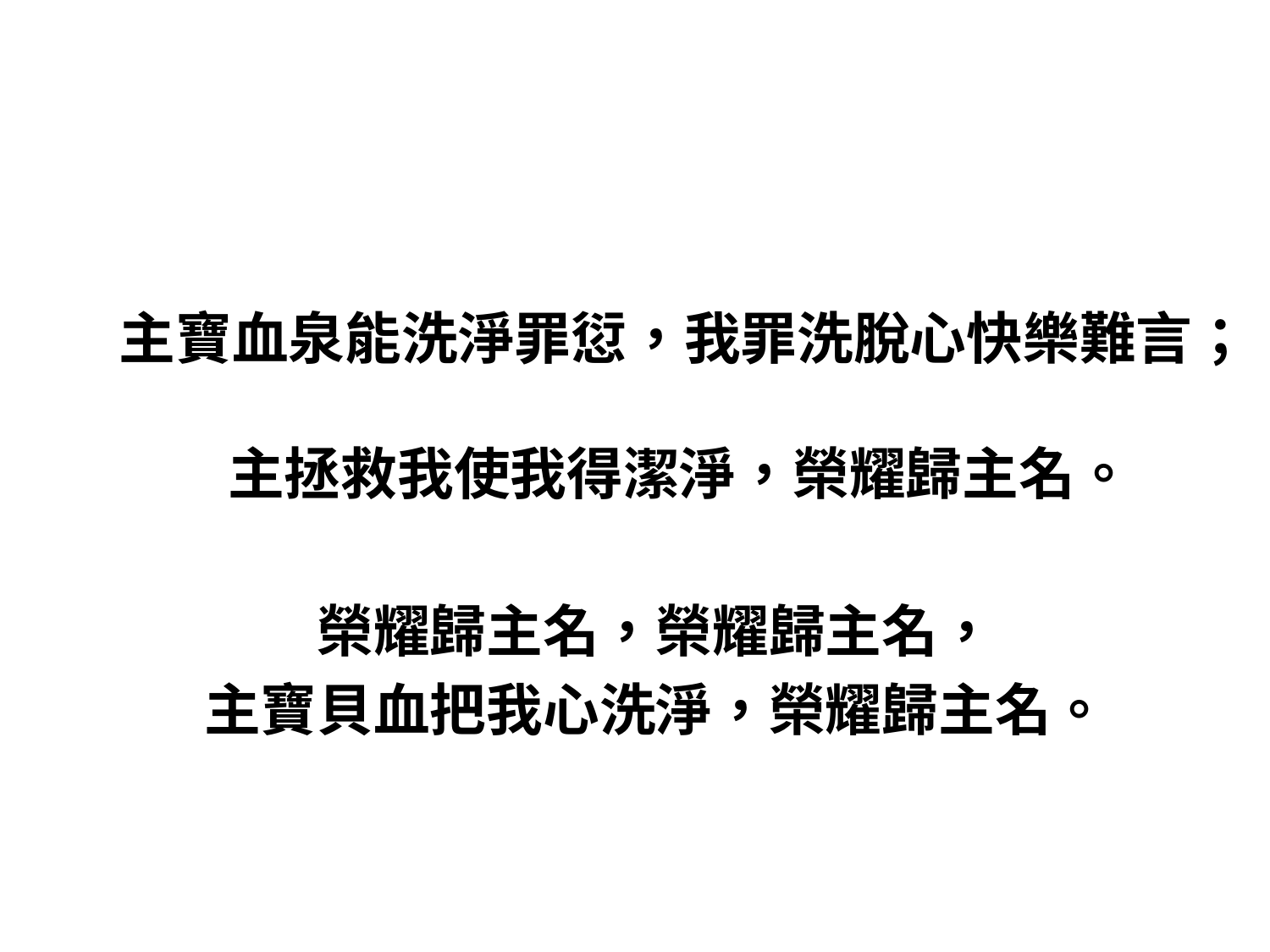

#
主寶血泉能洗淨罪愆，我罪洗脫心快樂難言；
主拯救我使我得潔淨，榮耀歸主名。

榮耀歸主名，榮耀歸主名，
主寶貝血把我心洗淨，榮耀歸主名。